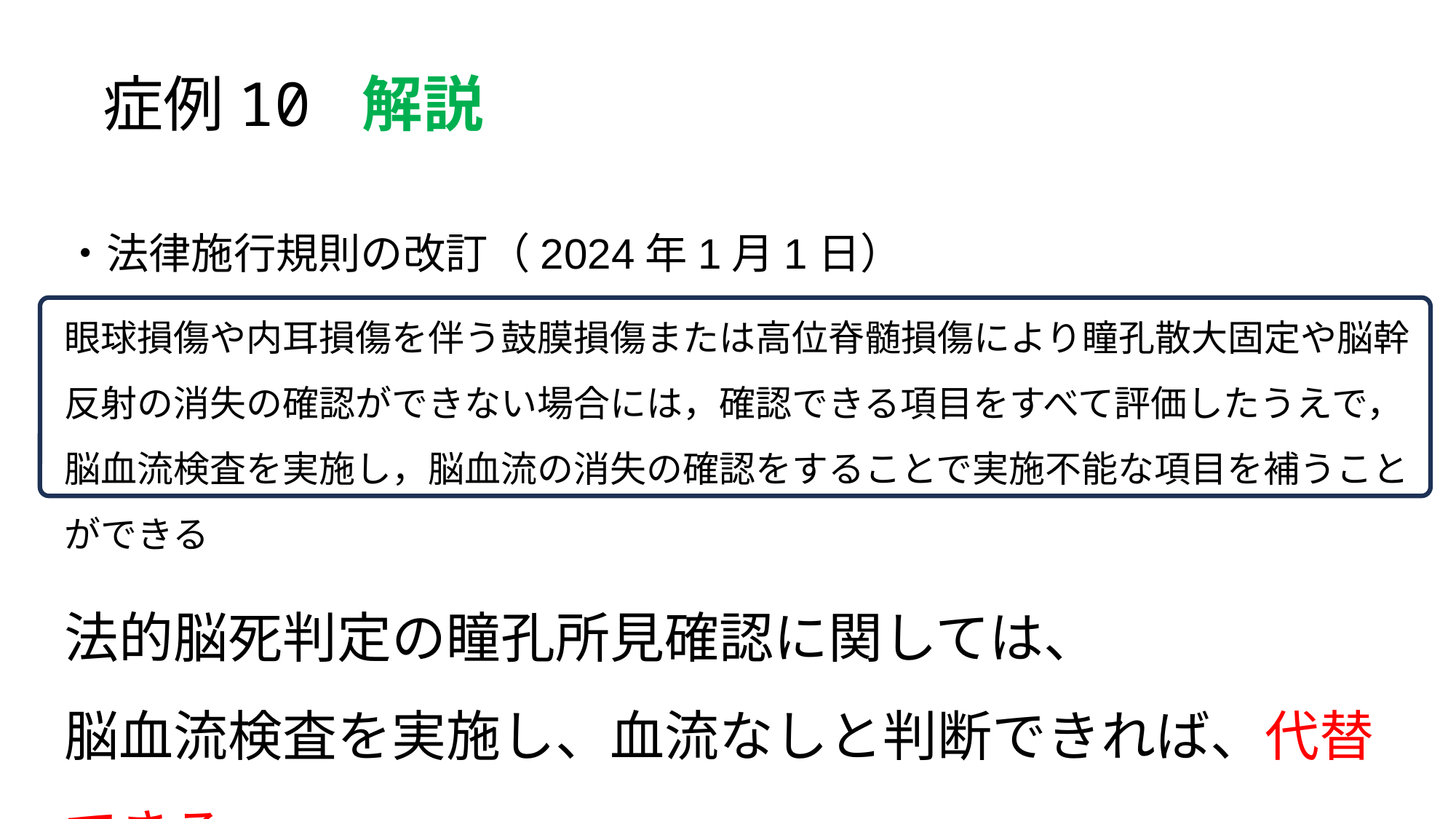

# 症例10 解説
・法律施行規則の改訂（2024年1月1日）
眼球損傷や内耳損傷を伴う鼓膜損傷または高位脊髄損傷により瞳孔散大固定や脳幹反射の消失の確認ができない場合には，確認できる項目をすべて評価したうえで，脳血流検査を実施し，脳血流の消失の確認をすることで実施不能な項目を補うことができる
法的脳死判定の瞳孔所見確認に関しては、
脳血流検査を実施し、血流なしと判断できれば、代替できる
→ 臓器提供は可能